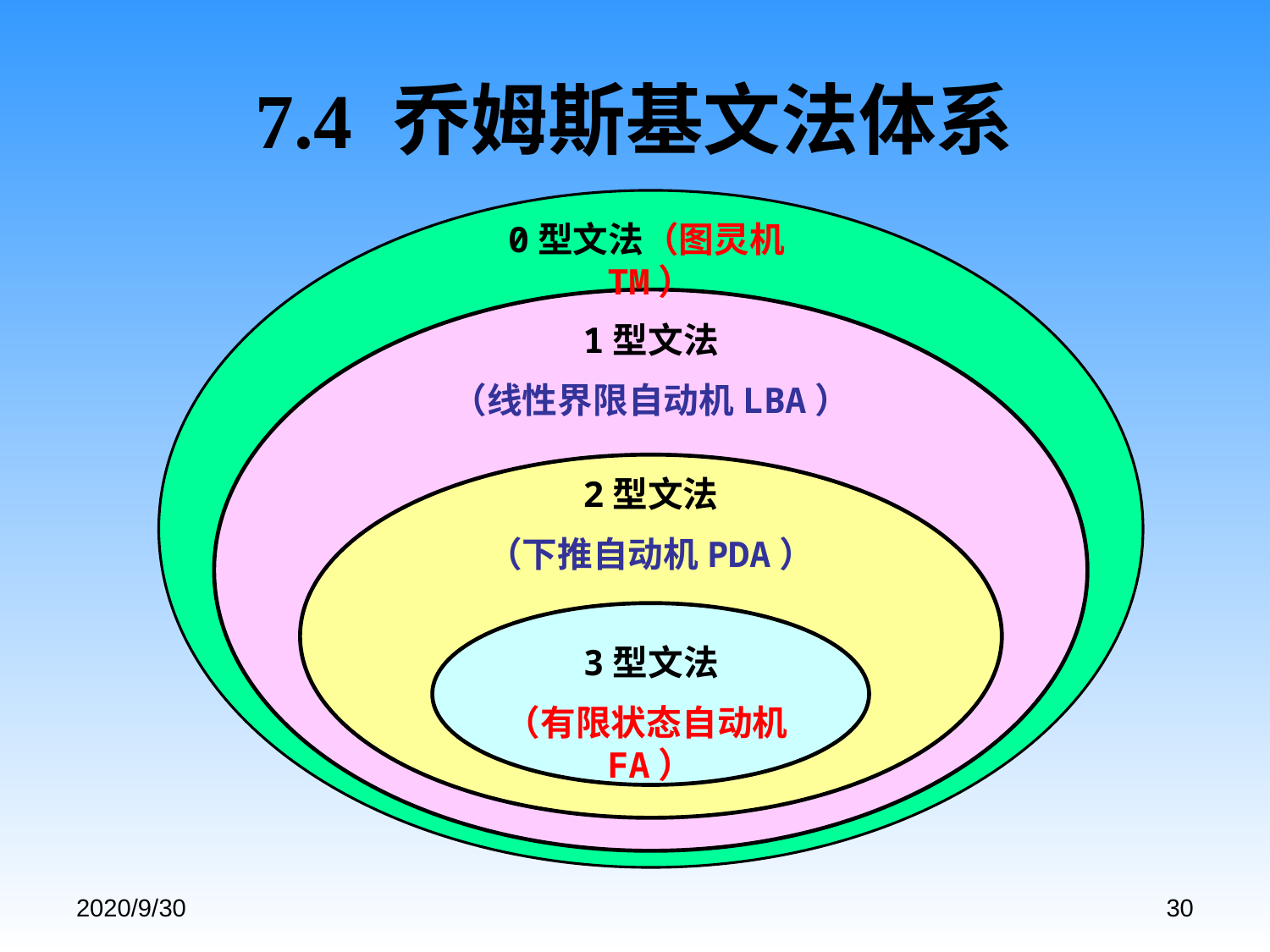

# 7.4 乔姆斯基文法体系

0型文法（图灵机TM）

1型文法
（线性界限自动机LBA）

2型文法
（下推自动机PDA）

3型文法
（有限状态自动机FA）
2020/9/30
30